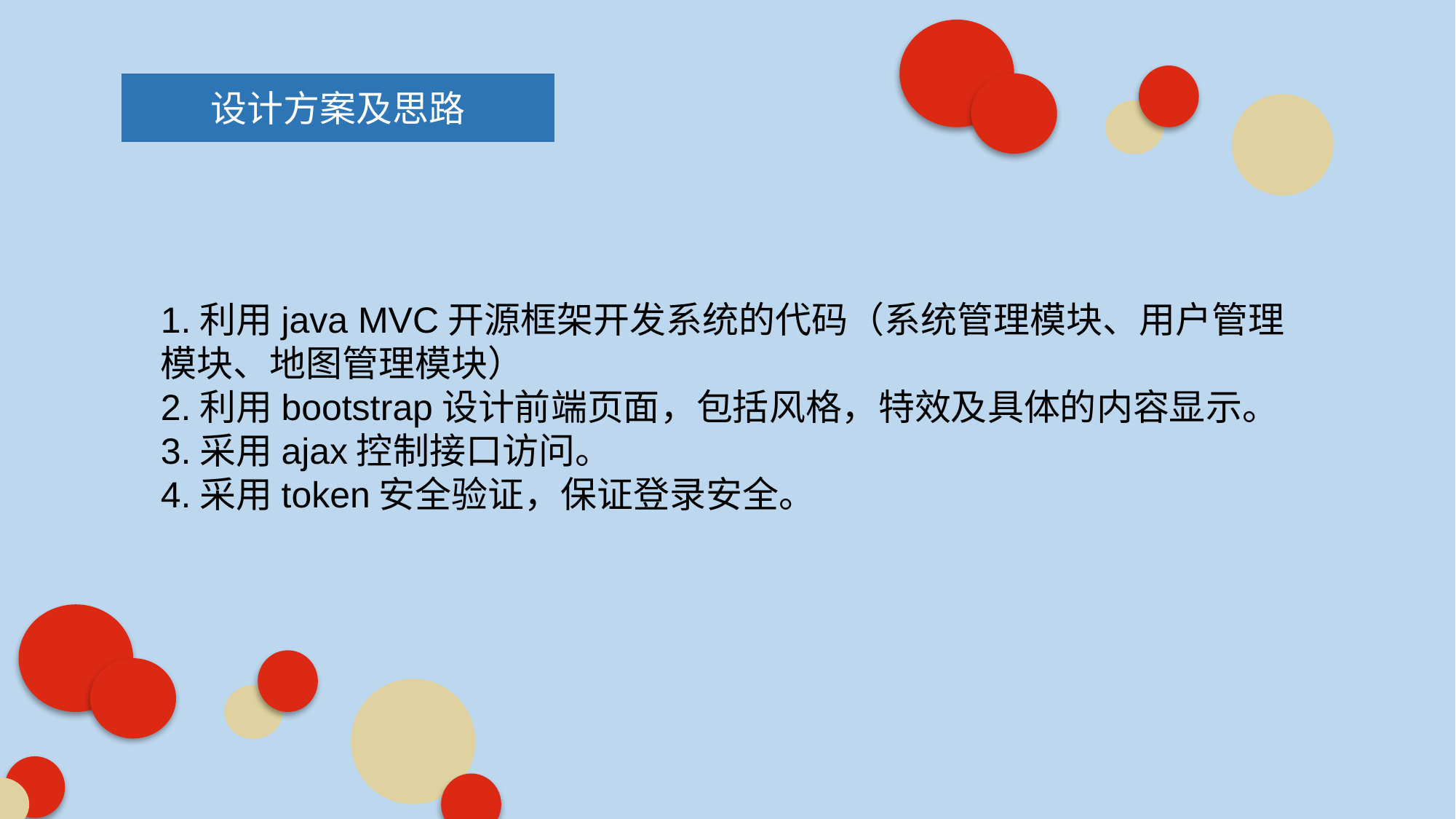

设计方案及思路

1.利用java MVC开源框架开发系统的代码（系统管理模块、用户管理模块、地图管理模块）
2.利用bootstrap设计前端页面，包括风格，特效及具体的内容显示。
3.采用ajax控制接口访问。
4.采用token安全验证，保证登录安全。